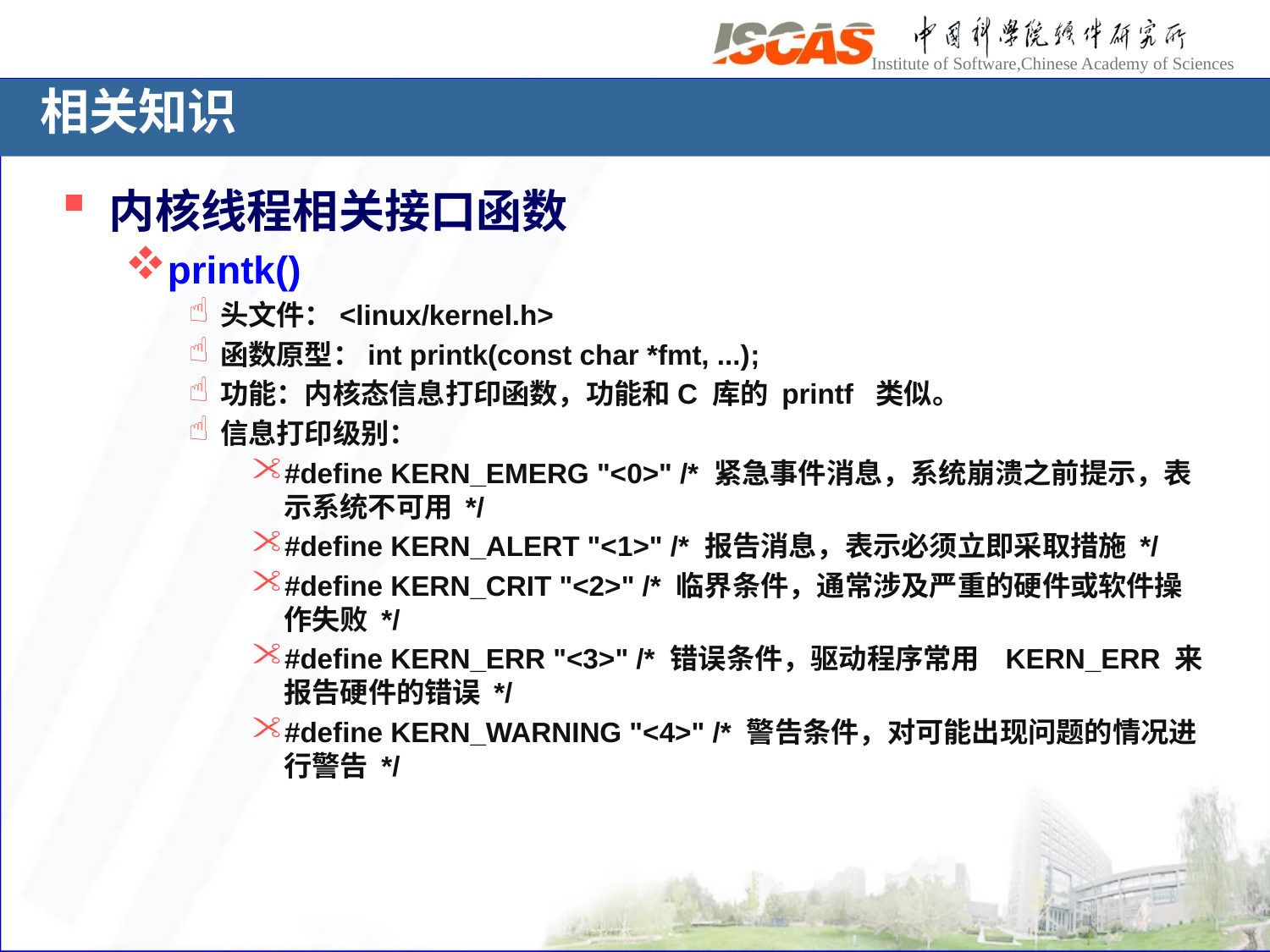

# 相关知识
内核线程相关接口函数
printk()
头文件：<linux/kernel.h>
函数原型：int printk(const char *fmt, ...);
功能：内核态信息打印函数，功能和C 库的 printf  类似。
信息打印级别：
#define KERN_EMERG "<0>" /* 紧急事件消息，系统崩溃之前提示，表示系统不可用 */
#define KERN_ALERT "<1>" /* 报告消息，表示必须立即采取措施 */
#define KERN_CRIT "<2>" /* 临界条件，通常涉及严重的硬件或软件操作失败 */
#define KERN_ERR "<3>" /* 错误条件，驱动程序常用   KERN_ERR 来报告硬件的错误 */
#define KERN_WARNING "<4>" /* 警告条件，对可能出现问题的情况进行警告 */